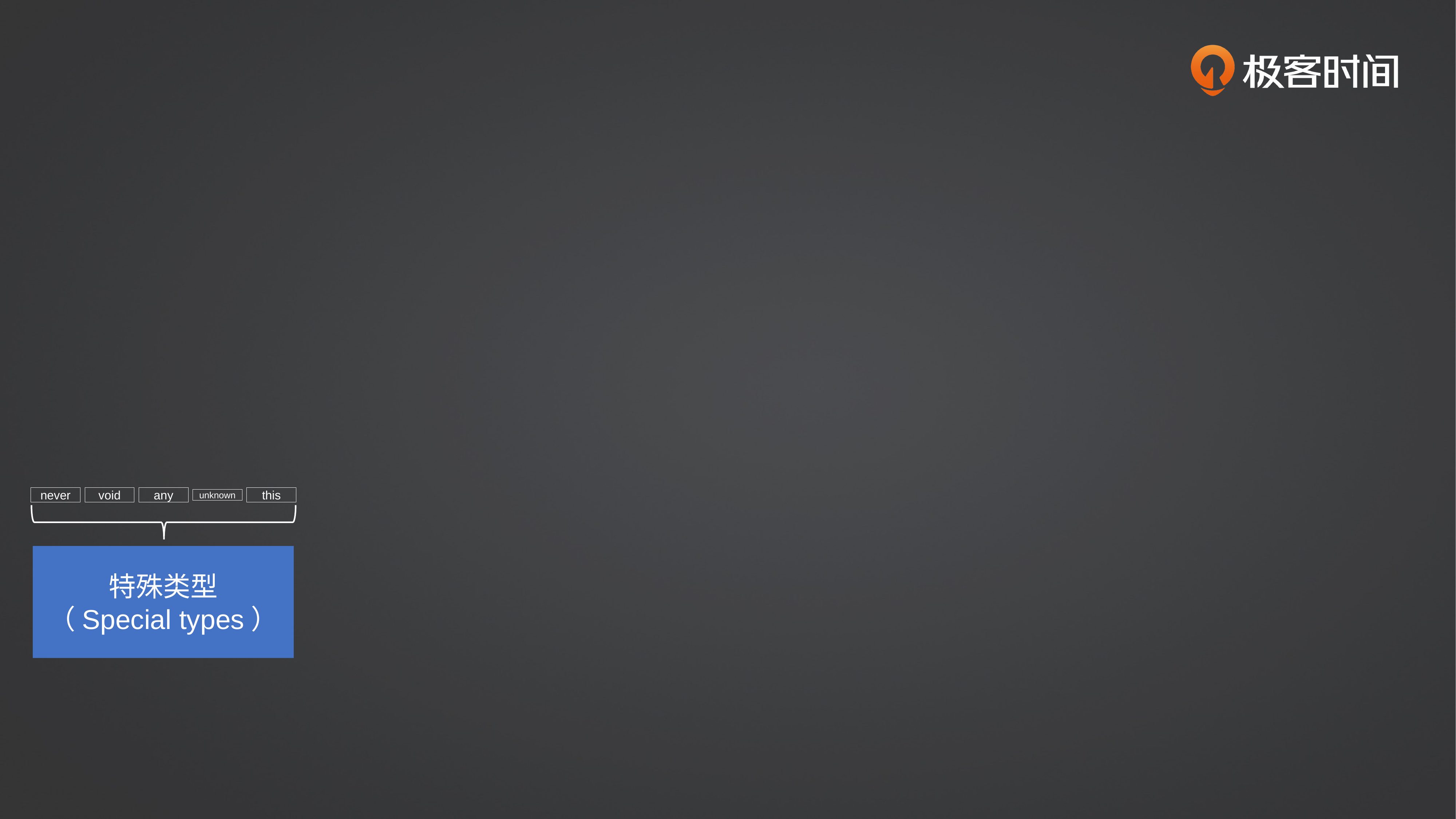

never
void
any
this
unknown

特殊类型
（Special types）